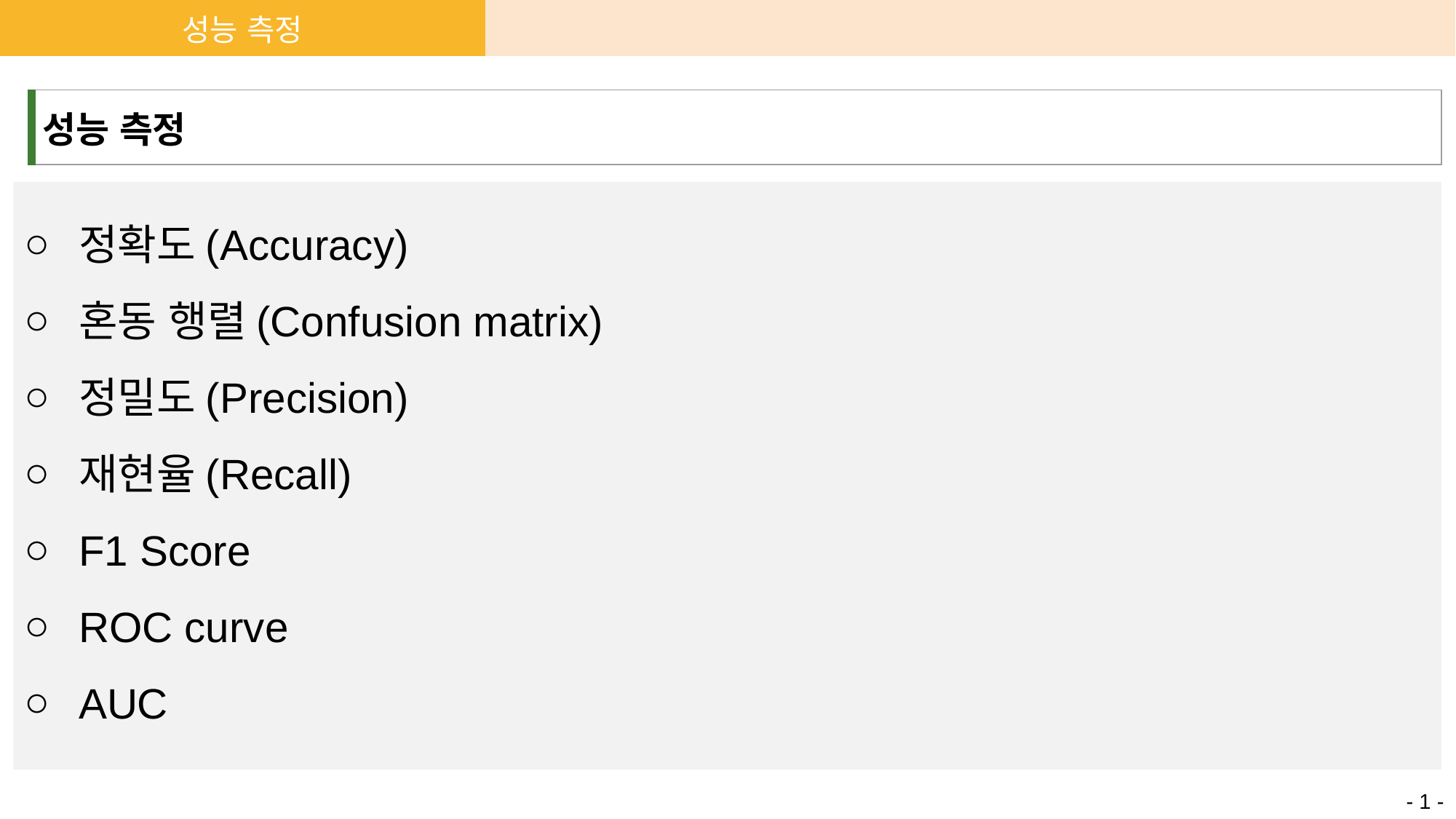

| 성능 측정 |  |  |  |
| --- | --- | --- | --- |
| 성능 측정 |
| --- |
정확도(Accuracy)
혼동 행렬(Confusion matrix)
정밀도(Precision)
재현율(Recall)
F1 Score
ROC curve
AUC

- 1 -